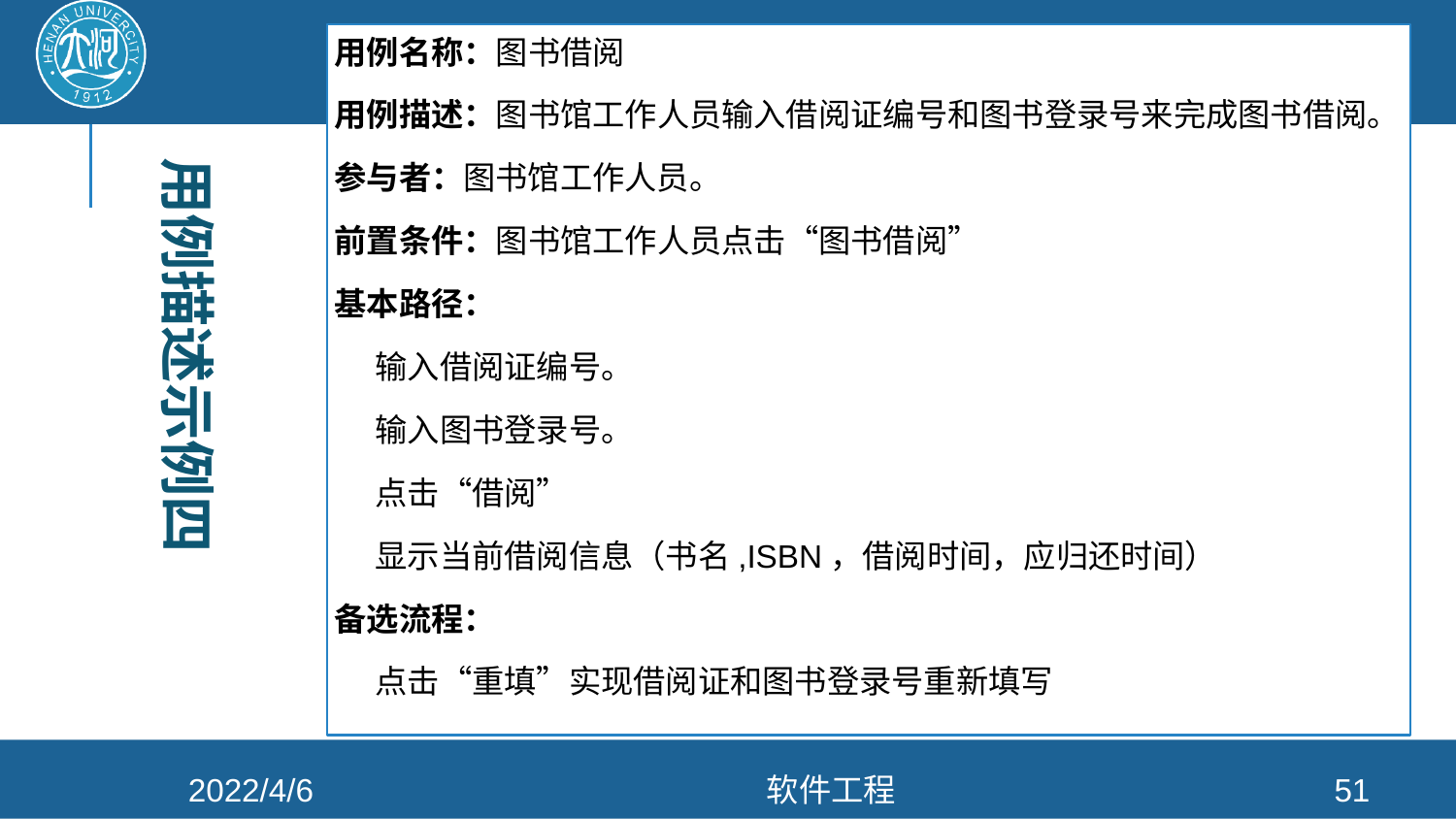

用例名称：图书借阅
用例描述：图书馆工作人员输入借阅证编号和图书登录号来完成图书借阅。
参与者：图书馆工作人员。
前置条件：图书馆工作人员点击“图书借阅”
基本路径：
输入借阅证编号。
输入图书登录号。
点击“借阅”
显示当前借阅信息（书名,ISBN，借阅时间，应归还时间）
备选流程：
点击“重填”实现借阅证和图书登录号重新填写
用例描述示例四
2022/4/6
软件工程
51